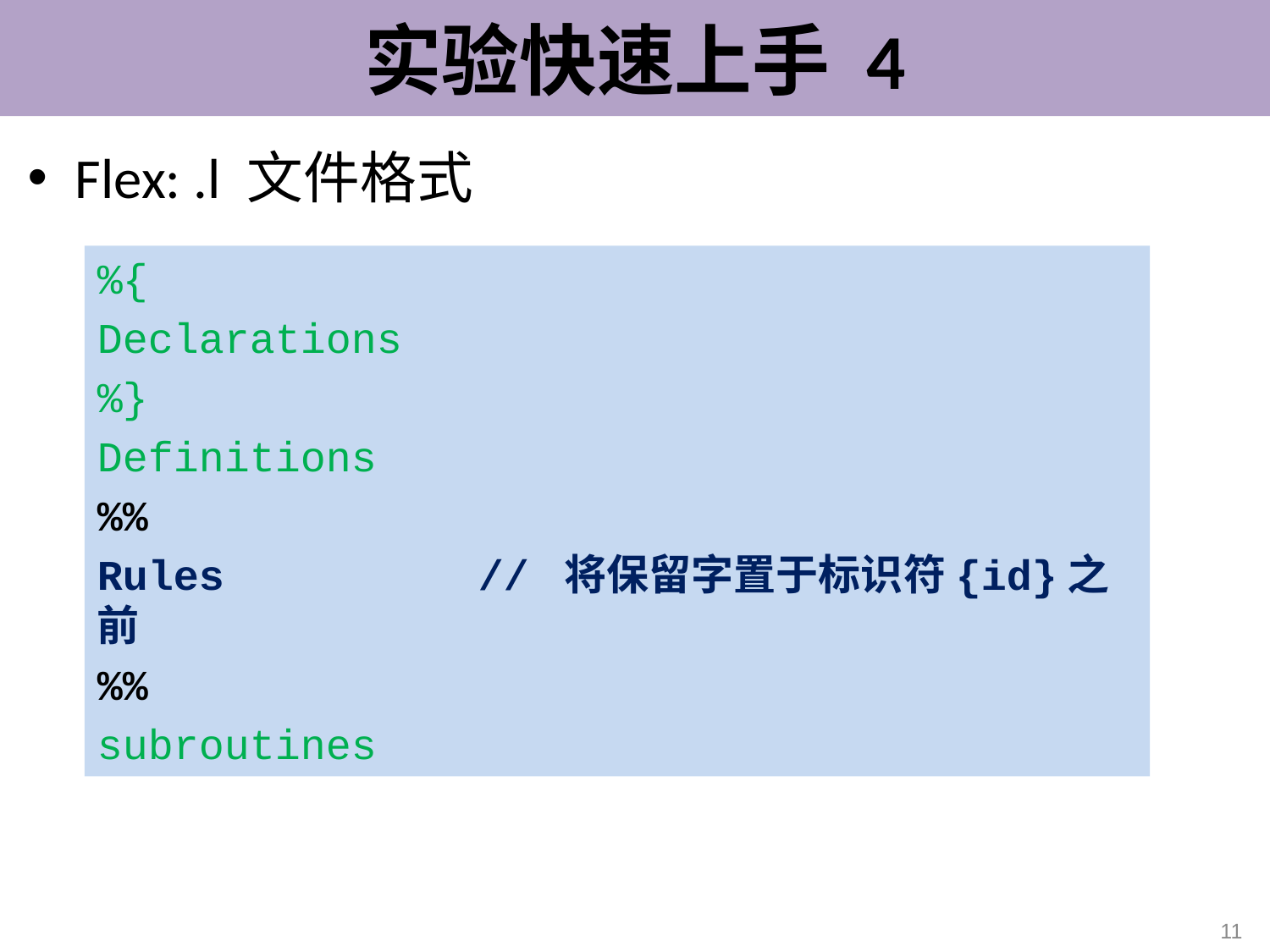

# 实验快速上手 4
Flex: .l 文件格式

%{
Declarations
%}
Definitions
%%
Rules		// 将保留字置于标识符{id}之前
%%
subroutines
11